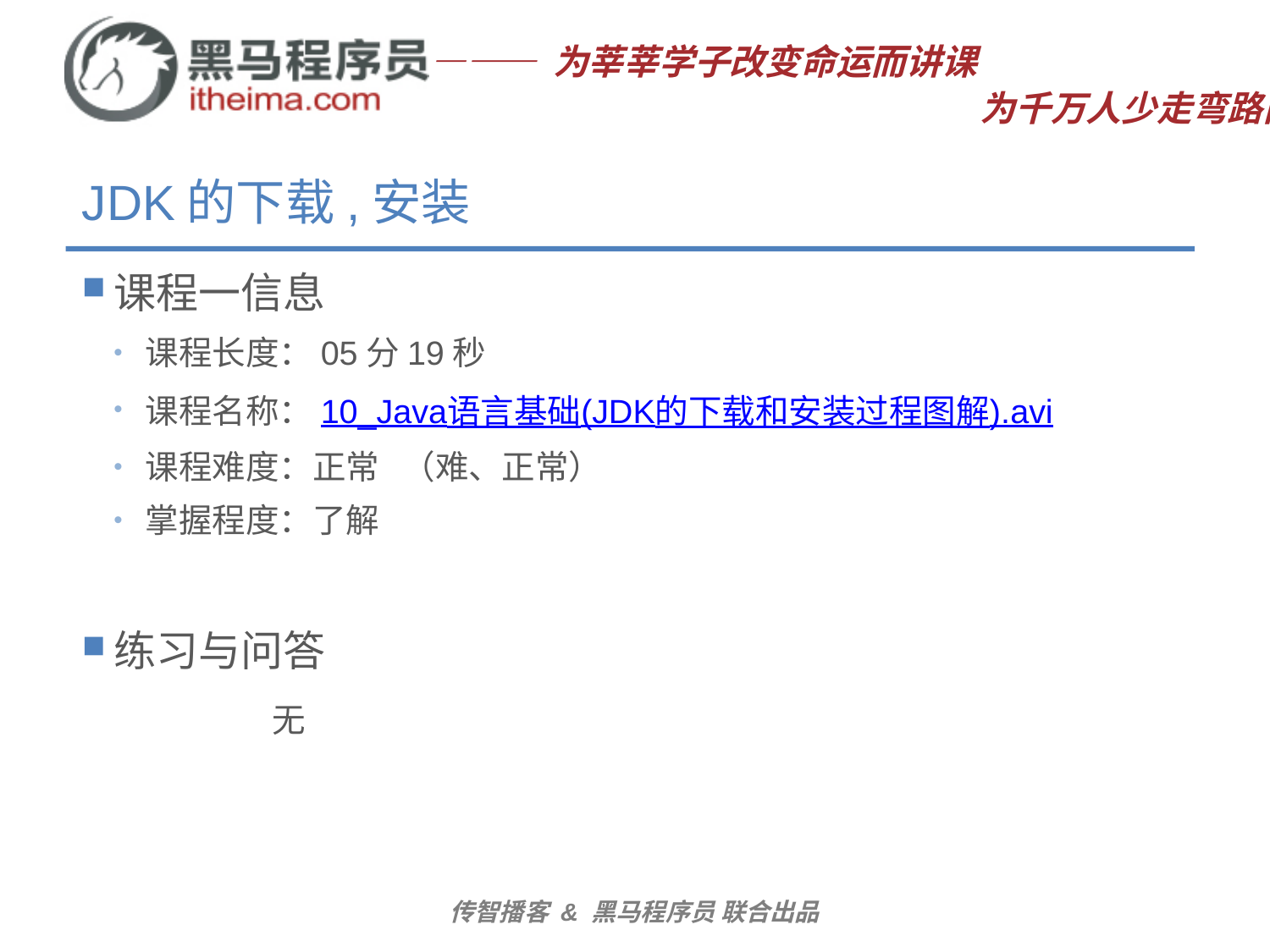

# JDK的下载,安装
课程一信息
课程长度：05分19秒
课程名称：10_Java语言基础(JDK的下载和安装过程图解).avi
课程难度：正常   （难、正常）
掌握程度：了解

练习与问答
	无